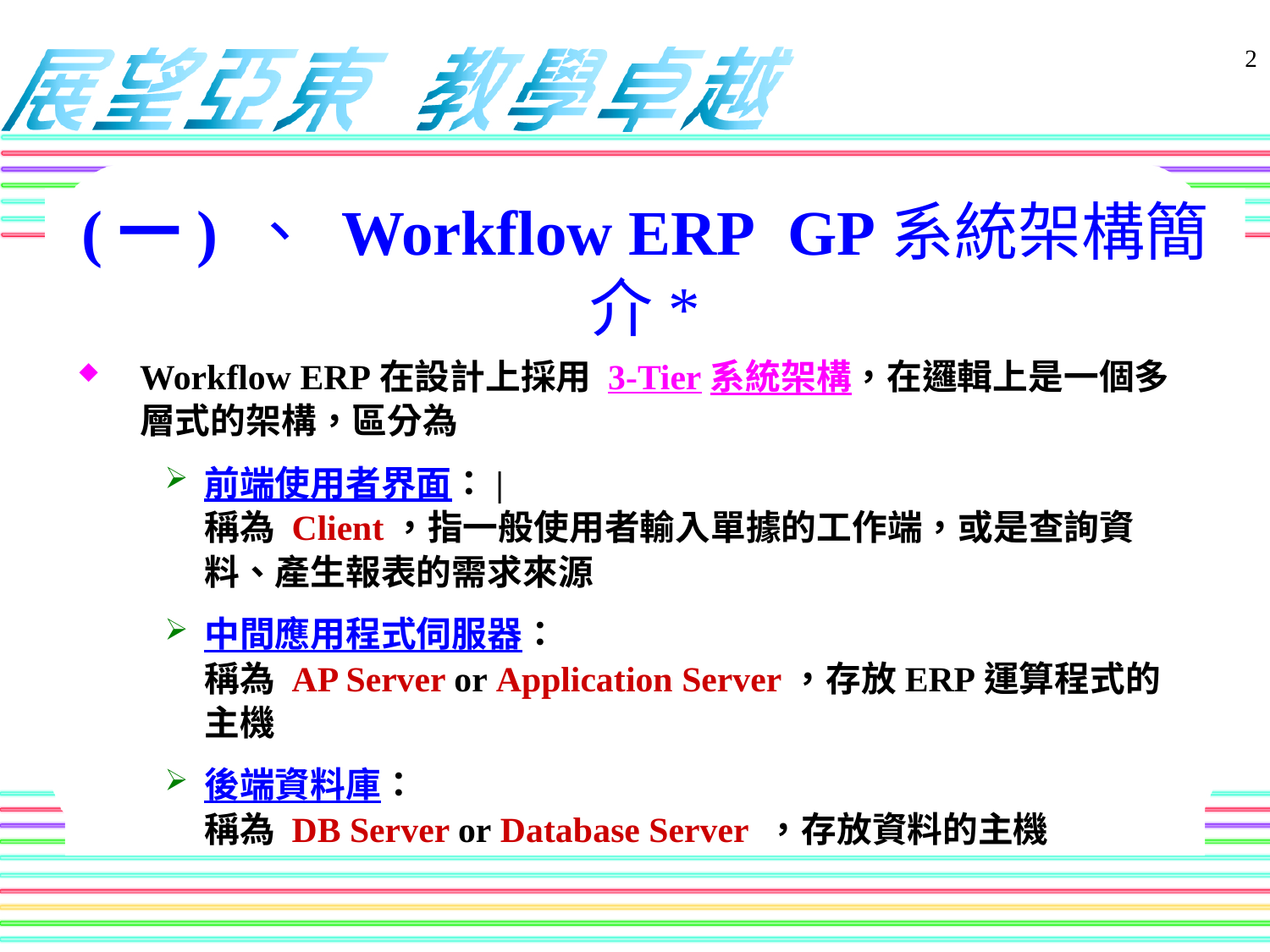

# (一) 、 Workflow ERP  GP系統架構簡介*
Workflow ERP在設計上採用 3-Tier系統架構，在邏輯上是一個多層式的架構，區分為
前端使用者界面：|
稱為 Client，指一般使用者輸入單據的工作端，或是查詢資料、產生報表的需求來源
中間應用程式伺服器：
稱為 AP Server or Application Server，存放ERP運算程式的主機
後端資料庫：
稱為 DB Server or Database Server ，存放資料的主機